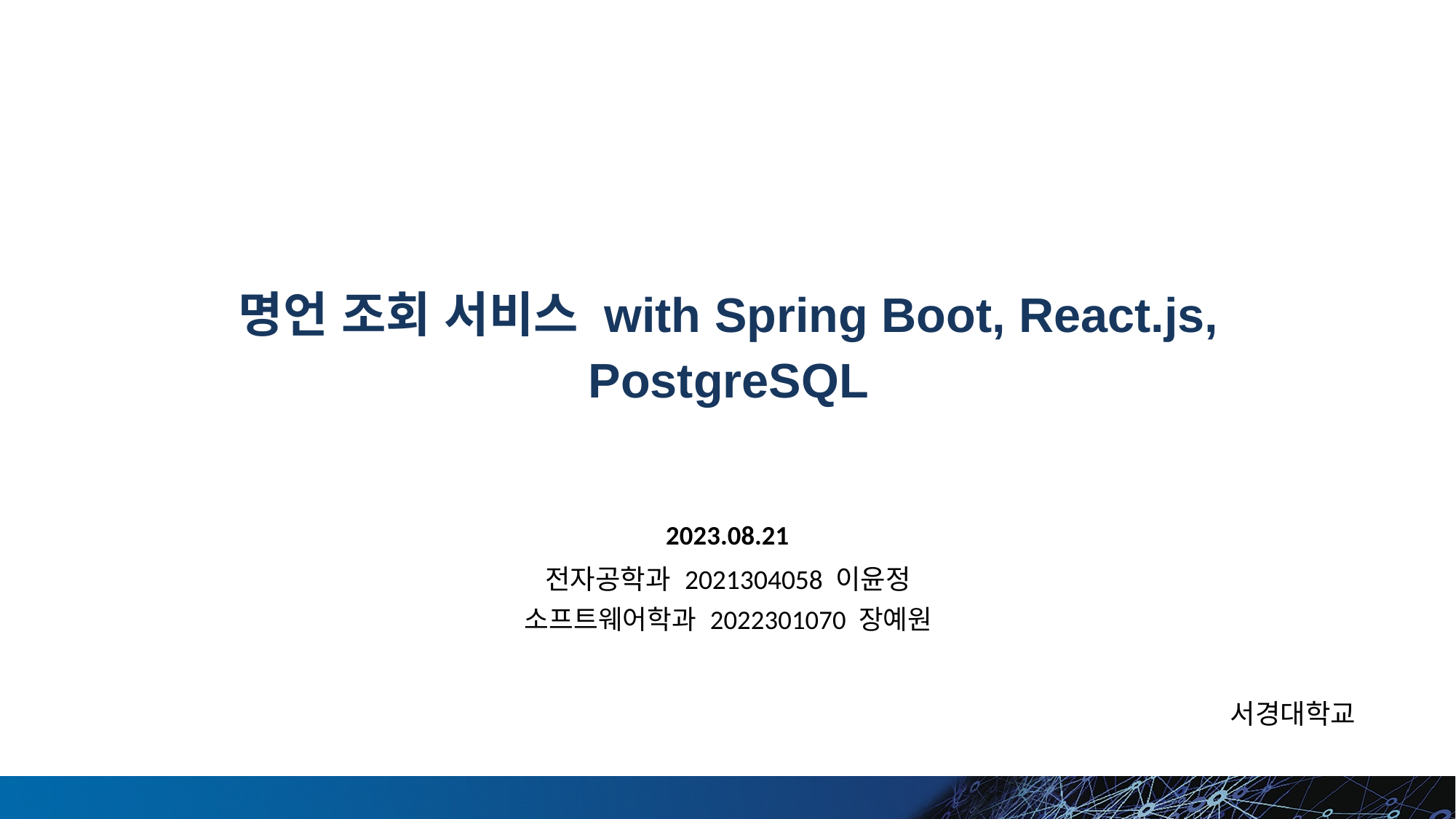

# 명언 조회 서비스 with Spring Boot, React.js, PostgreSQL
2023.08.21
전자공학과 2021304058 이윤정
소프트웨어학과 2022301070 장예원